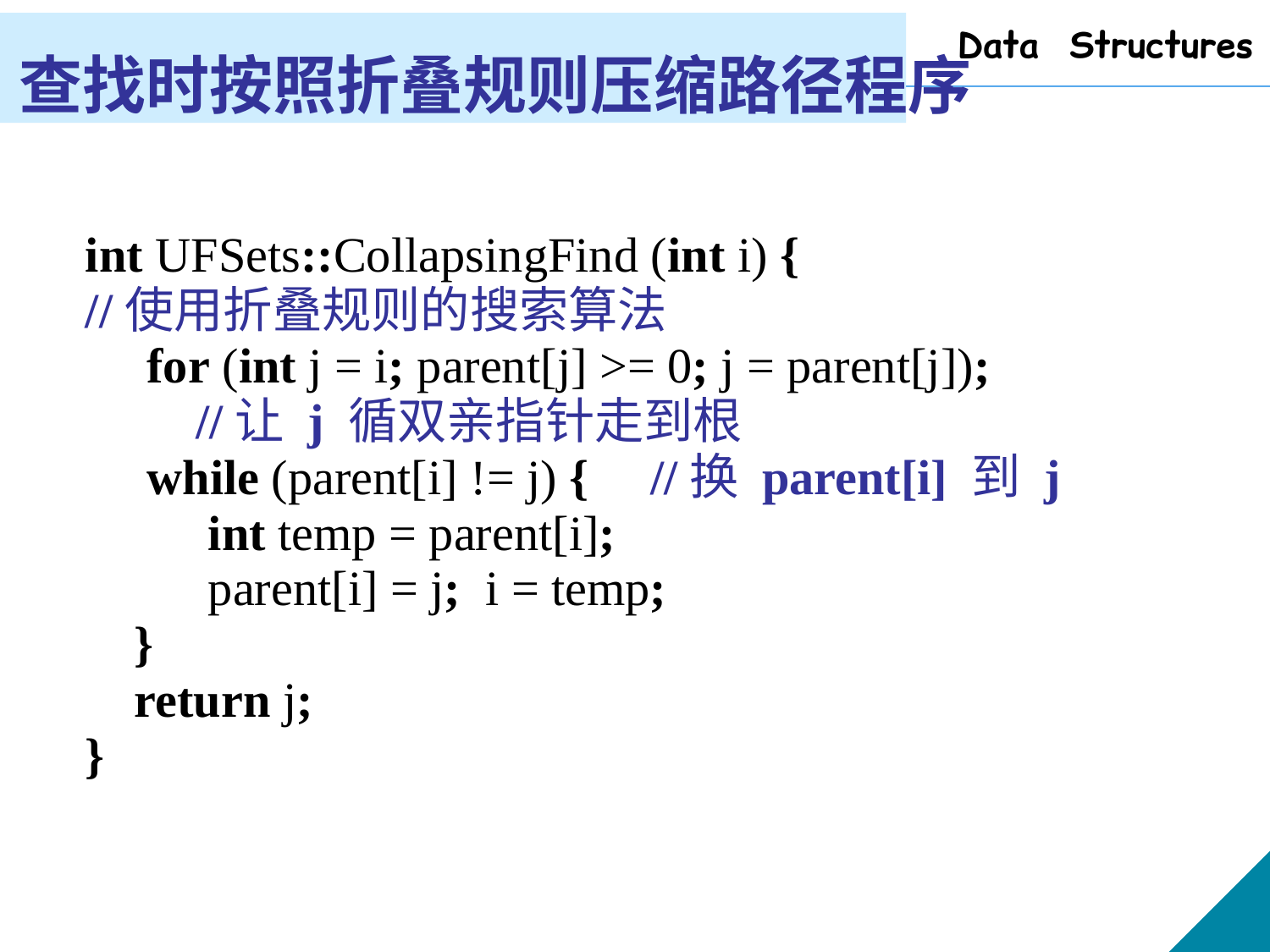

查找时按照折叠规则压缩路径程序
int UFSets::CollapsingFind (int i) {
//使用折叠规则的搜索算法
     for (int j = i; parent[j] >= 0; j = parent[j]);
         //让 j 循双亲指针走到根
     while (parent[i] != j) {     //换 parent[i] 到 j
          int temp = parent[i];
          parent[i] = j;  i = temp;
    }
    return j;
}